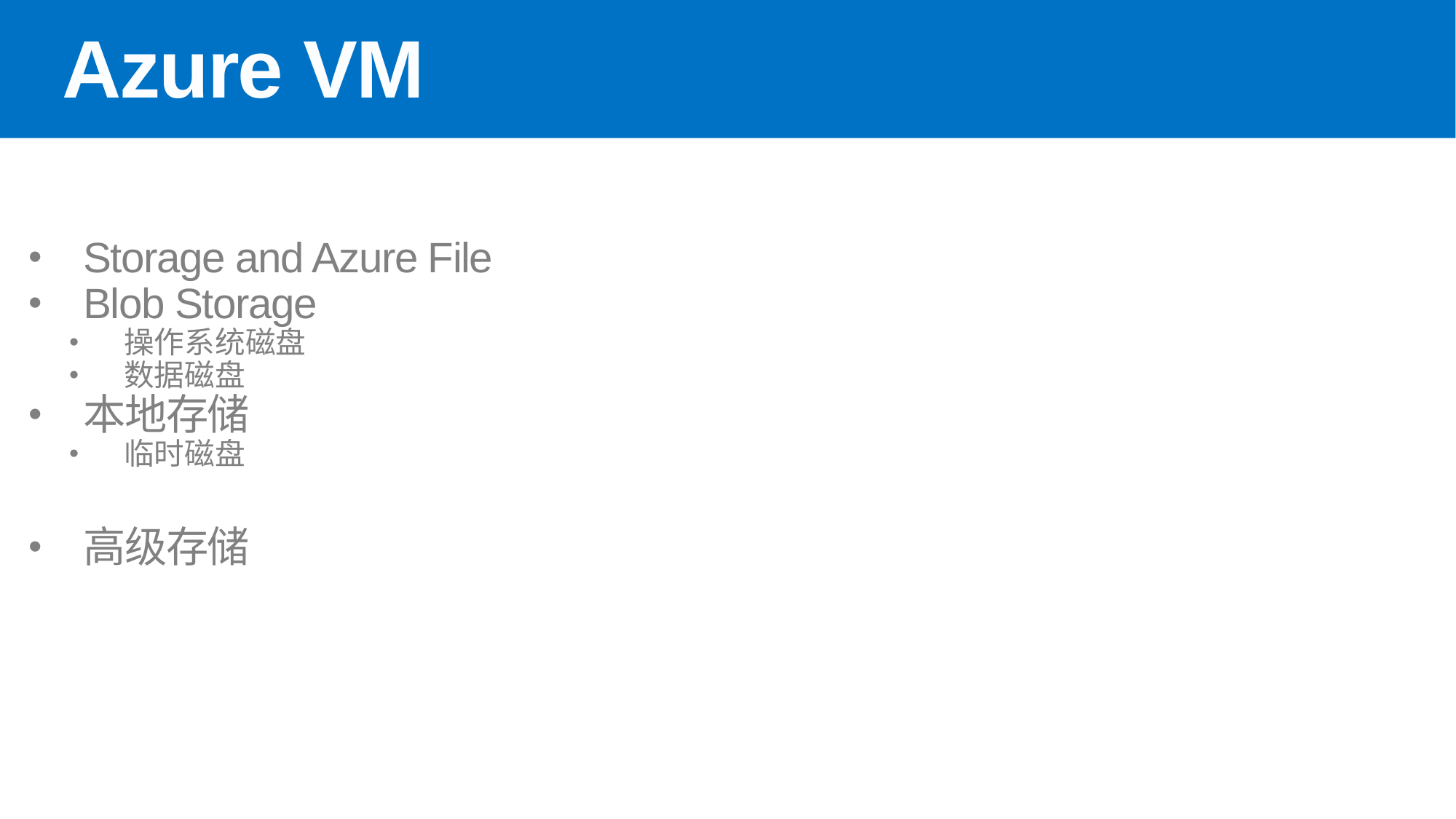

# Azure VM
Storage and Azure File
Blob Storage
操作系统磁盘
数据磁盘
本地存储
临时磁盘

高级存储